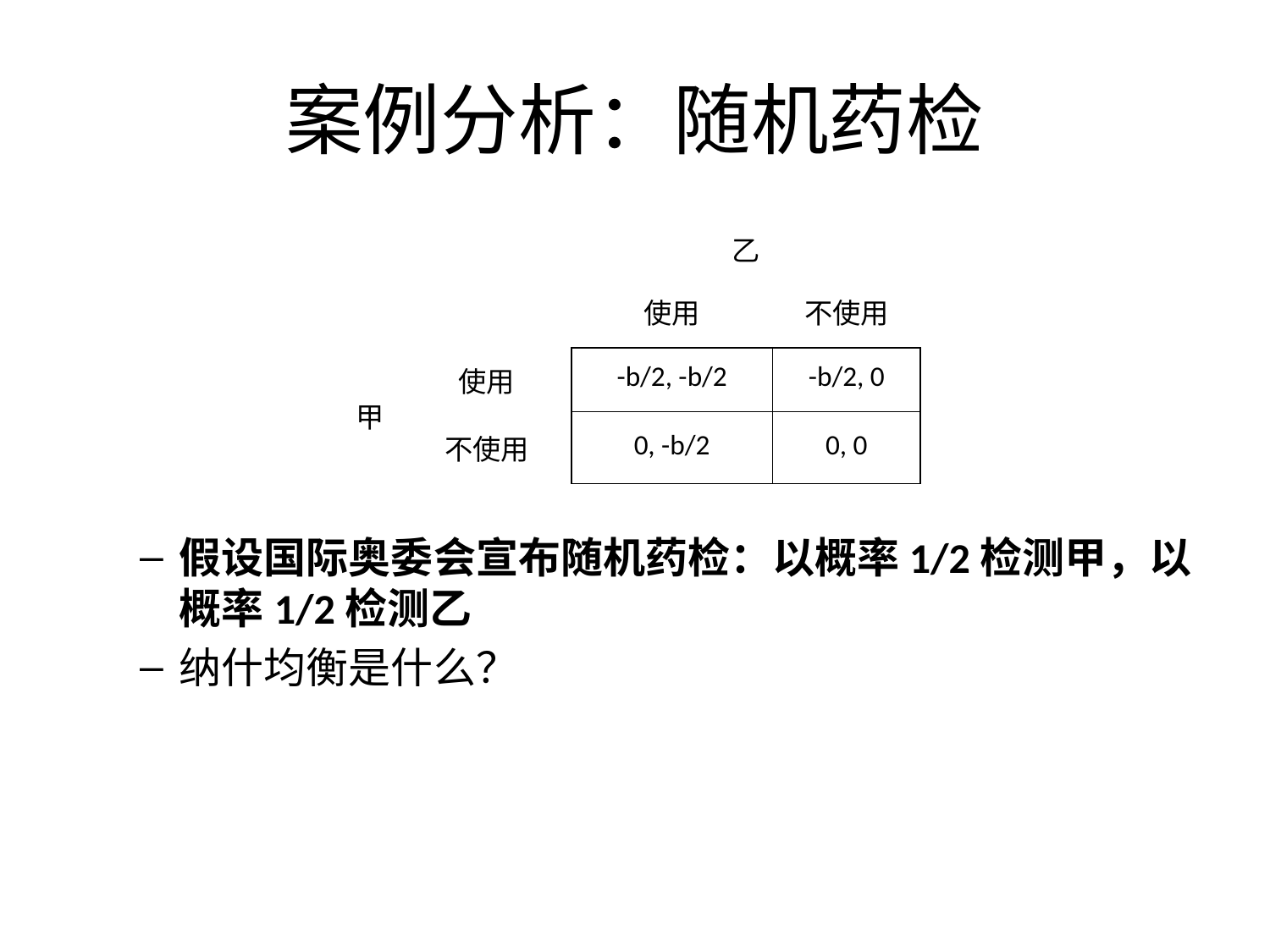

案例分析：随机药检

假设国际奥委会宣布随机药检：以概率1/2检测甲，以概率1/2检测乙
纳什均衡是什么？
|  |  | 乙 |  |
| --- | --- | --- | --- |
|  |  | 使用 | 不使用 |
| 甲 | 使用 | -b/2, -b/2 | -b/2, 0 |
|  | 不使用 | 0, -b/2 | 0, 0 |